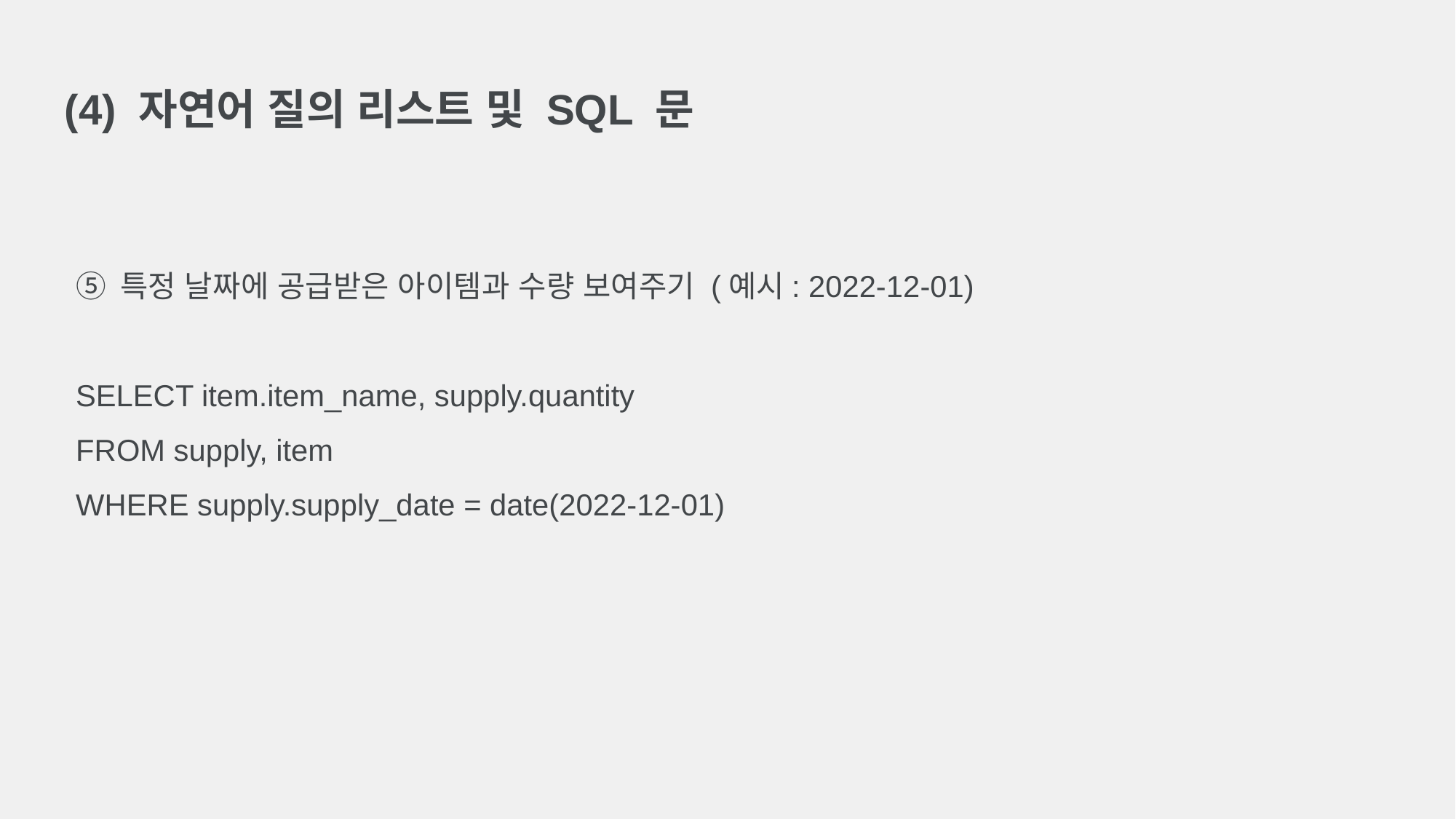

(4) 자연어 질의 리스트 및 SQL 문
⑤ 특정 날짜에 공급받은 아이템과 수량 보여주기 (예시: 2022-12-01)

SELECT item.item_name, supply.quantity
FROM supply, item
WHERE supply.supply_date = date(2022-12-01)